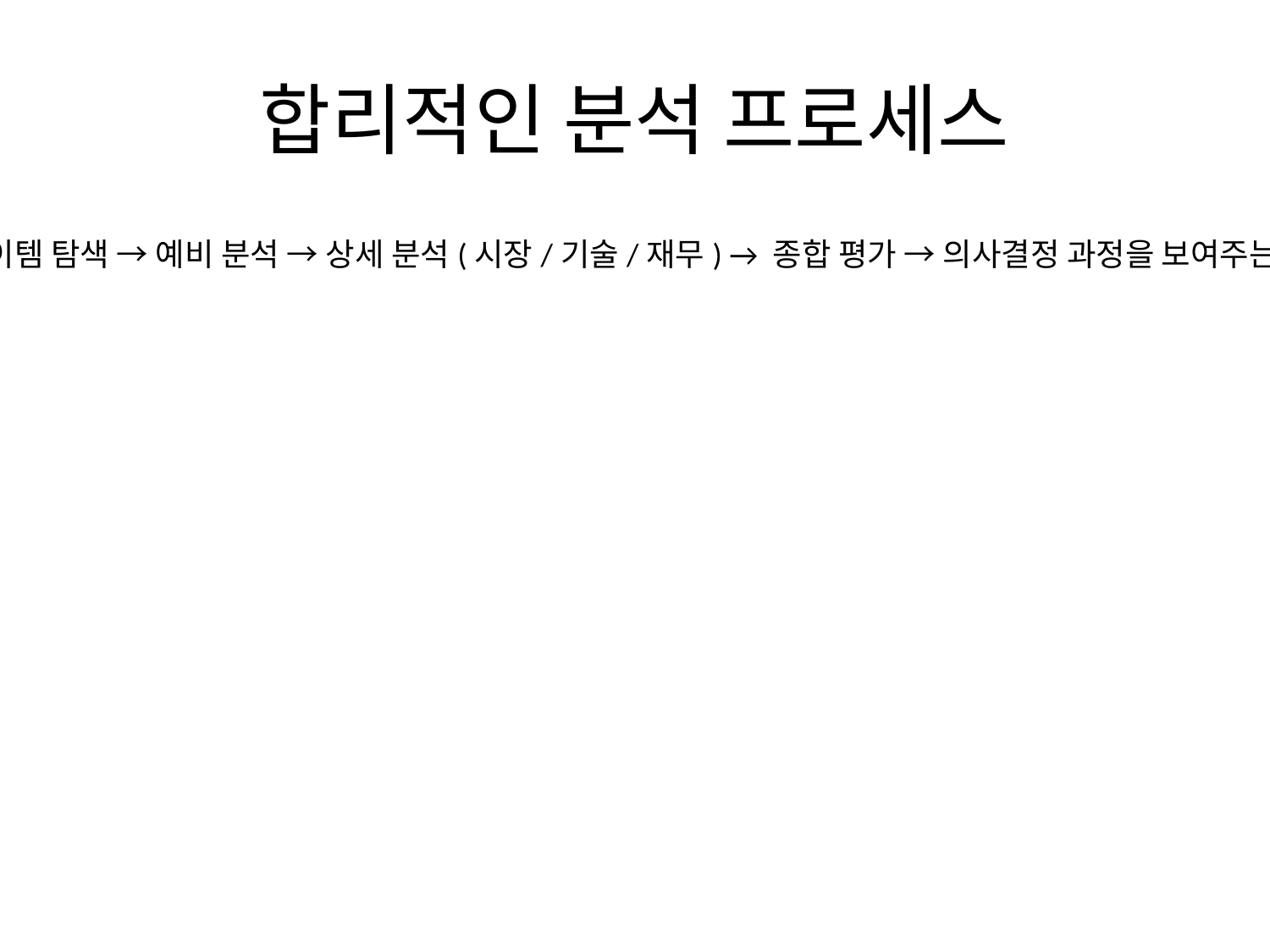

# 합리적인 분석 프로세스

[시각화 제안: 아이템 탐색 → 예비 분석 → 상세 분석(시장/기술/재무) → 종합 평가 → 의사결정 과정을 보여주는 플로우차트 삽입]